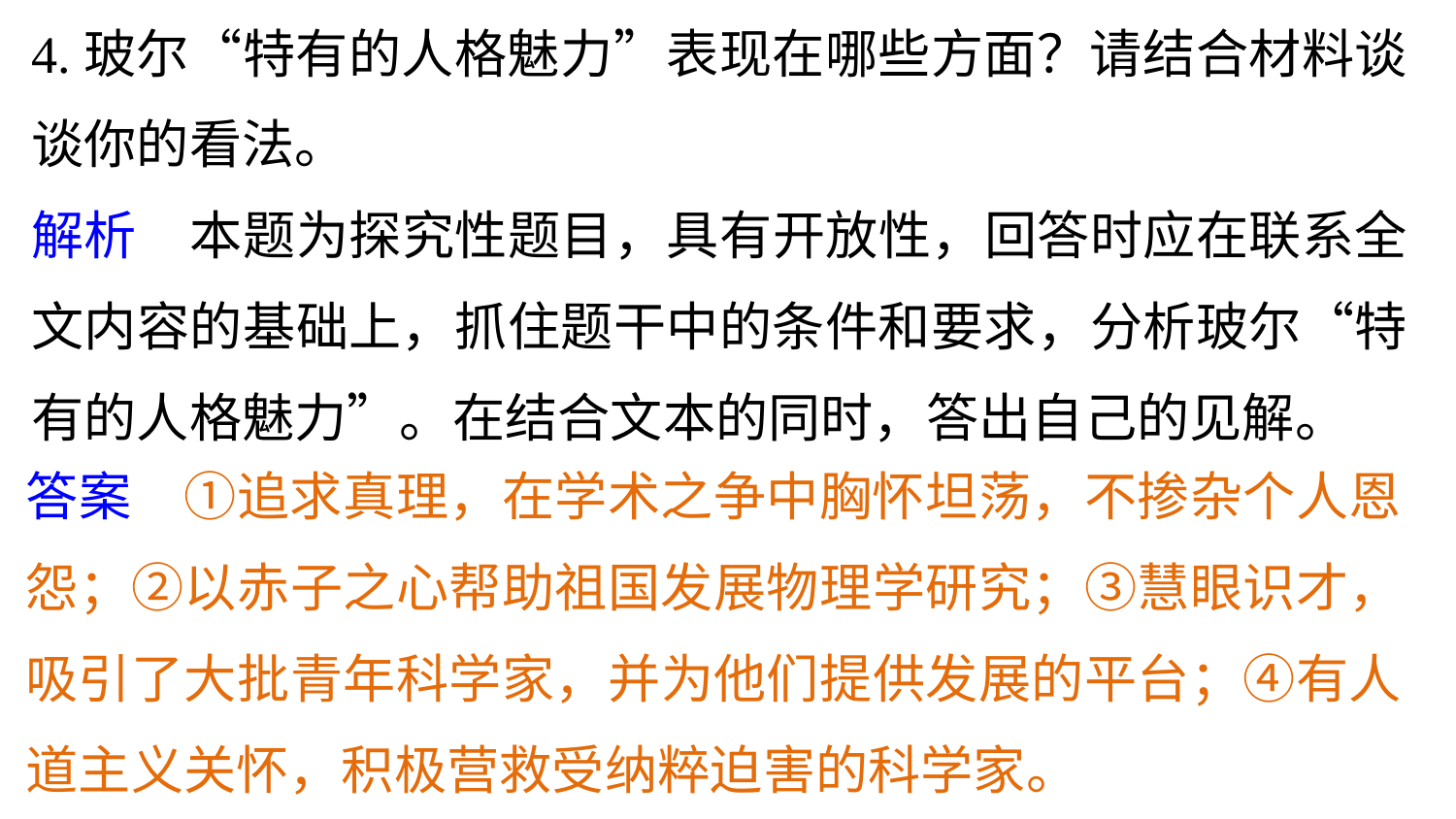

4.玻尔“特有的人格魅力”表现在哪些方面？请结合材料谈谈你的看法。
解析　本题为探究性题目，具有开放性，回答时应在联系全文内容的基础上，抓住题干中的条件和要求，分析玻尔“特有的人格魅力”。在结合文本的同时，答出自己的见解。
答案　①追求真理，在学术之争中胸怀坦荡，不掺杂个人恩怨；②以赤子之心帮助祖国发展物理学研究；③慧眼识才，吸引了大批青年科学家，并为他们提供发展的平台；④有人道主义关怀，积极营救受纳粹迫害的科学家。